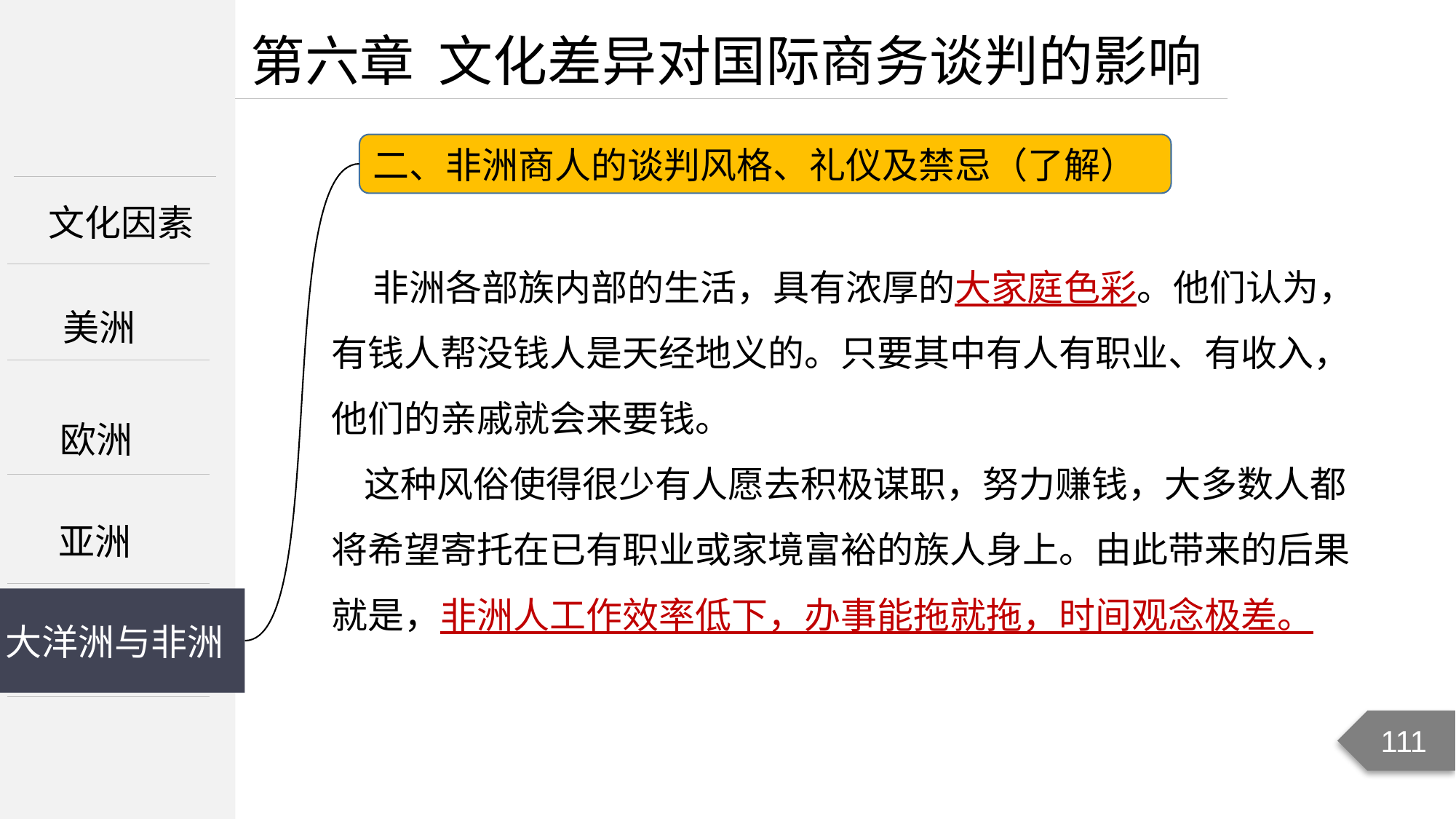

第六章  文化差异对国际商务谈判的影响
二、非洲商人的谈判风格、礼仪及禁忌（了解）
文化因素
    非洲各部族内部的生活，具有浓厚的大家庭色彩。他们认为，有钱人帮没钱人是天经地义的。只要其中有人有职业、有收入，他们的亲戚就会来要钱。
   这种风俗使得很少有人愿去积极谋职，努力赚钱，大多数人都将希望寄托在已有职业或家境富裕的族人身上。由此带来的后果就是，非洲人工作效率低下，办事能拖就拖，时间观念极差。
美洲
欧洲
亚洲
大洋洲与非洲
111